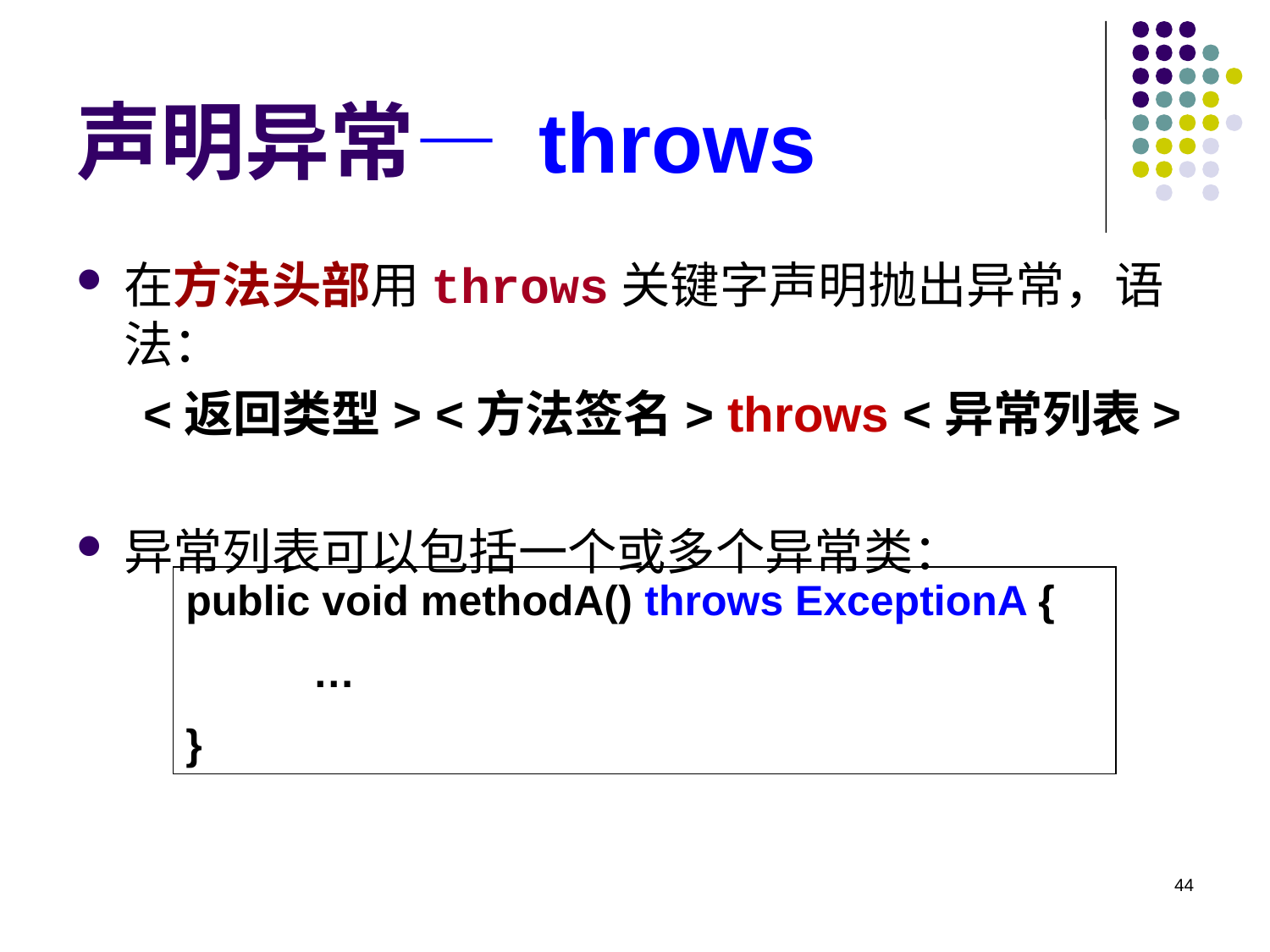

# 声明异常— throws
在方法头部用throws关键字声明抛出异常，语法：
    <返回类型> <方法签名> throws <异常列表>

异常列表可以包括一个或多个异常类：
public void methodA() throws ExceptionA {
	…
}
44